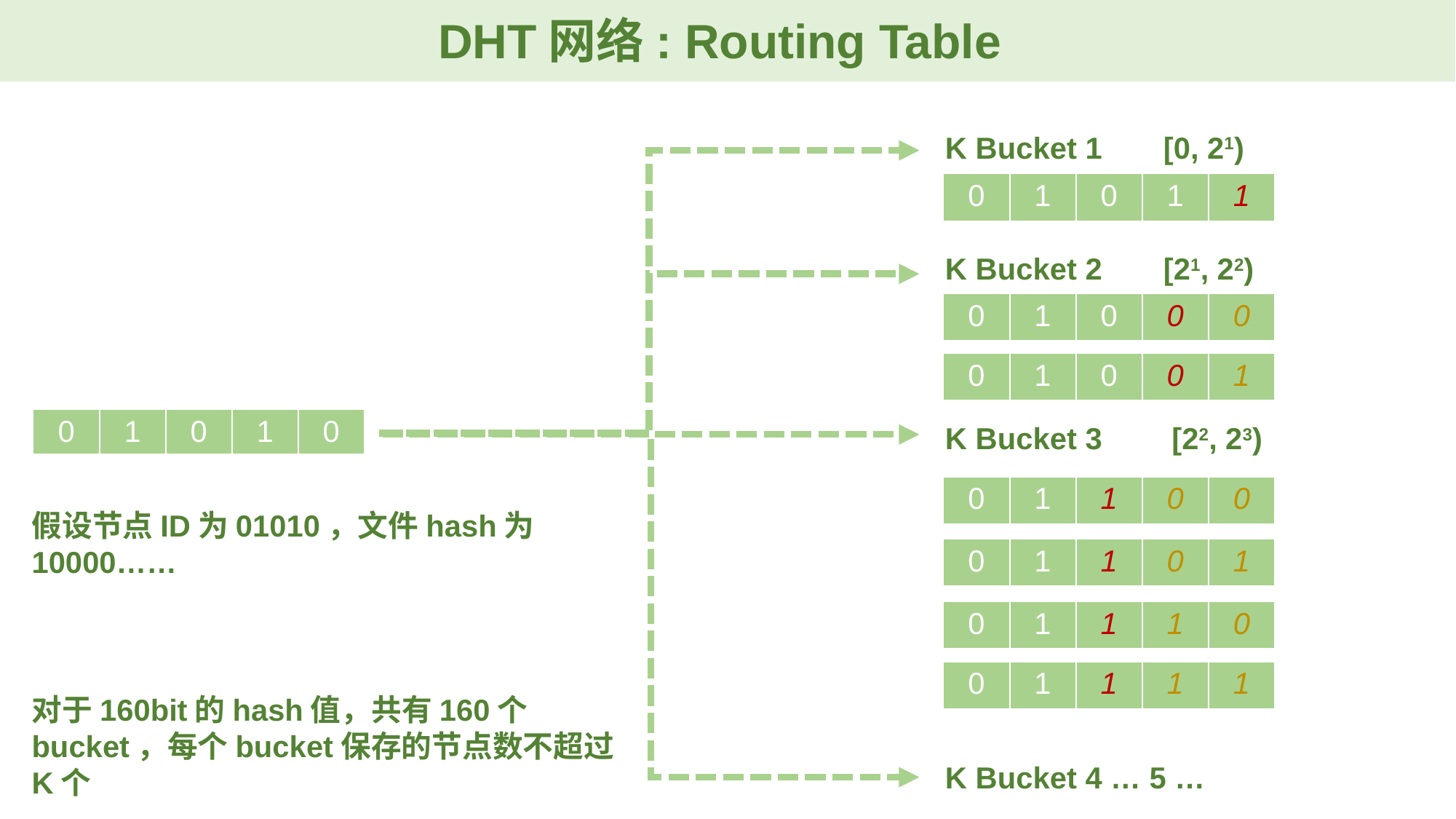

# DHT网络: Routing Table
K Bucket 1	[0, 21)
| 0 | 1 | 0 | 1 | 1 |
| --- | --- | --- | --- | --- |
K Bucket 2	[21, 22)
| 0 | 1 | 0 | 0 | 0 |
| --- | --- | --- | --- | --- |
| 0 | 1 | 0 | 0 | 1 |
| --- | --- | --- | --- | --- |
| 0 | 1 | 0 | 1 | 0 |
| --- | --- | --- | --- | --- |
K Bucket 3	 [22, 23)
| 0 | 1 | 1 | 0 | 0 |
| --- | --- | --- | --- | --- |
假设节点ID为01010，文件hash为10000……
| 0 | 1 | 1 | 0 | 1 |
| --- | --- | --- | --- | --- |
| 0 | 1 | 1 | 1 | 0 |
| --- | --- | --- | --- | --- |
| 0 | 1 | 1 | 1 | 1 |
| --- | --- | --- | --- | --- |
对于160bit的hash值，共有160个bucket，每个bucket保存的节点数不超过K个
K Bucket 4 … 5 …